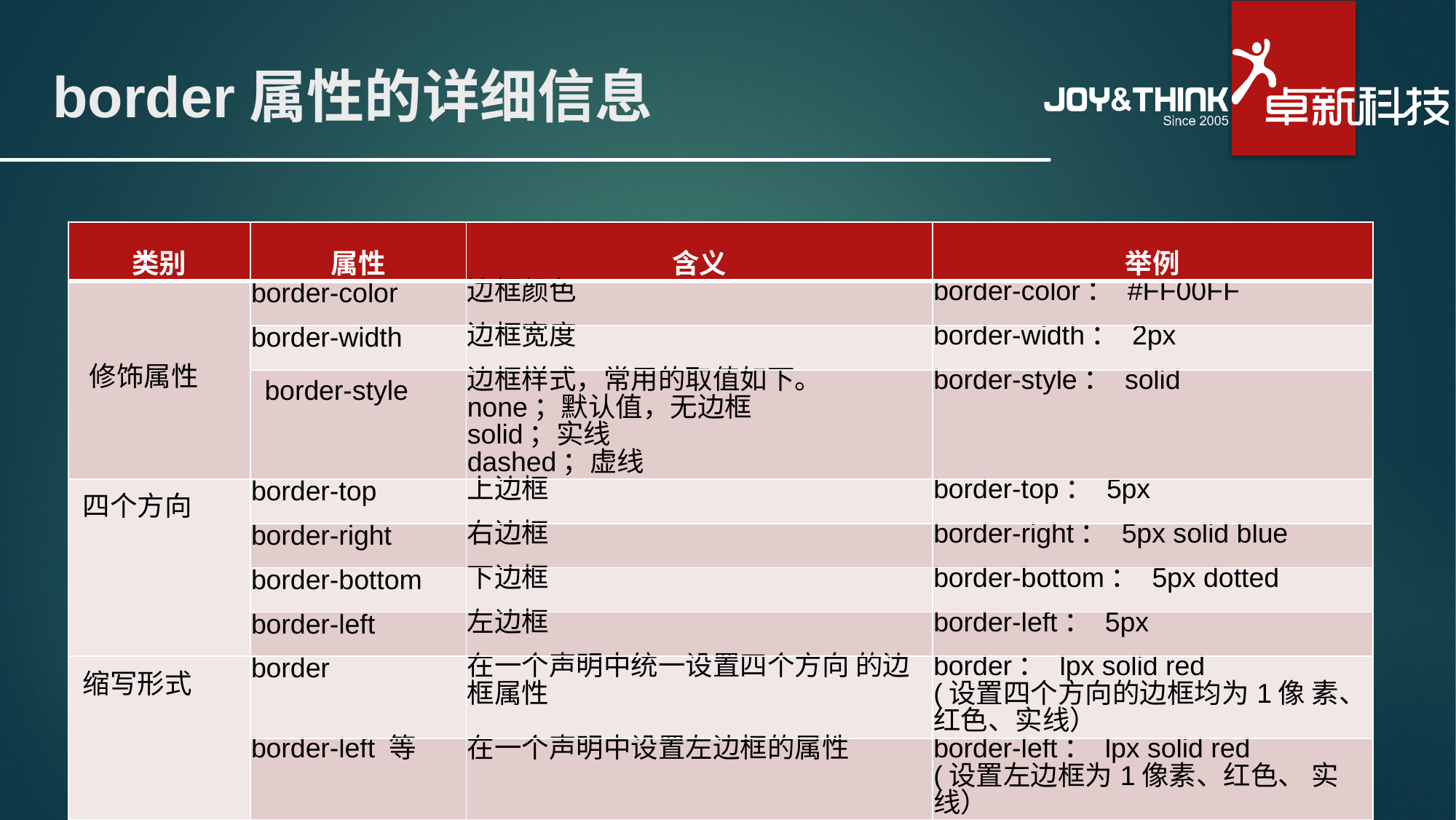

# border属性的详细信息
| 类别 | 属性 | 含义 | 举例 |
| --- | --- | --- | --- |
| 修饰属性 | border-color | 边框颜色 | border-color： #FF00FF |
|  | border-width | 边框宽度 | border-width： 2px |
|  | border-style | 边框样式，常用的取值如下。 none；默认值，无边框 solid；实线 dashed；虚线 | border-style： solid |
| 四个方向 | border-top | 上边框 | border-top： 5px |
|  | border-right | 右边框 | border-right： 5px solid blue |
|  | border-bottom | 下边框 | border-bottom： 5px dotted |
|  | border-left | 左边框 | border-left： 5px |
| 缩写形式 | border | 在一个声明中统一设置四个方向 的边框属性 | border： lpx solid red (设置四个方向的边框均为1像 素、红色、实线） |
|  | border-left 等 | 在一个声明中设置左边框的属性 | border-left： lpx solid red (设置左边框为1像素、红色、 实线） |